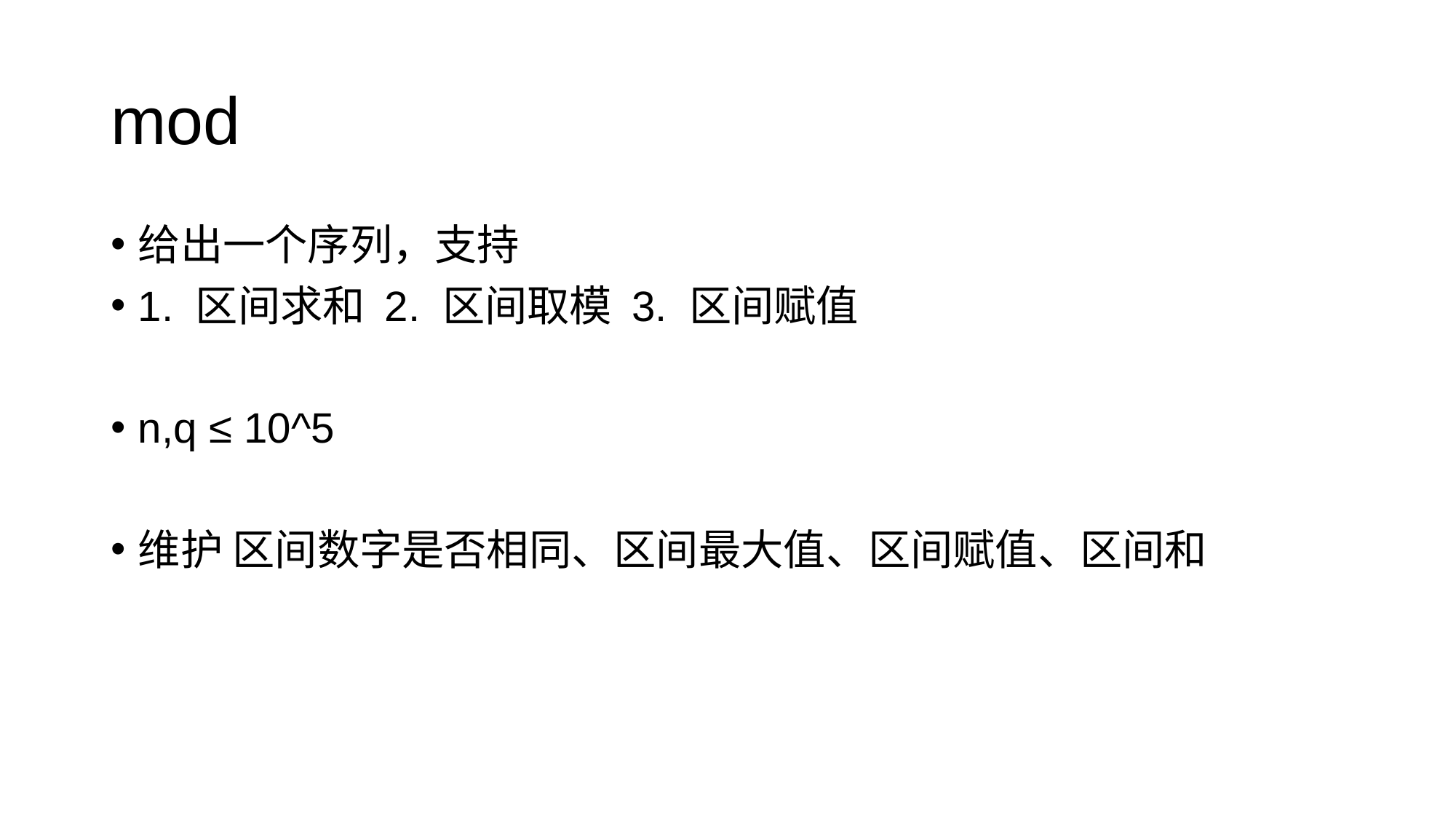

# mod
给出一个序列，支持
1. 区间求和 2. 区间取模 3. 区间赋值

n,q ≤ 10^5

维护 区间数字是否相同、区间最大值、区间赋值、区间和